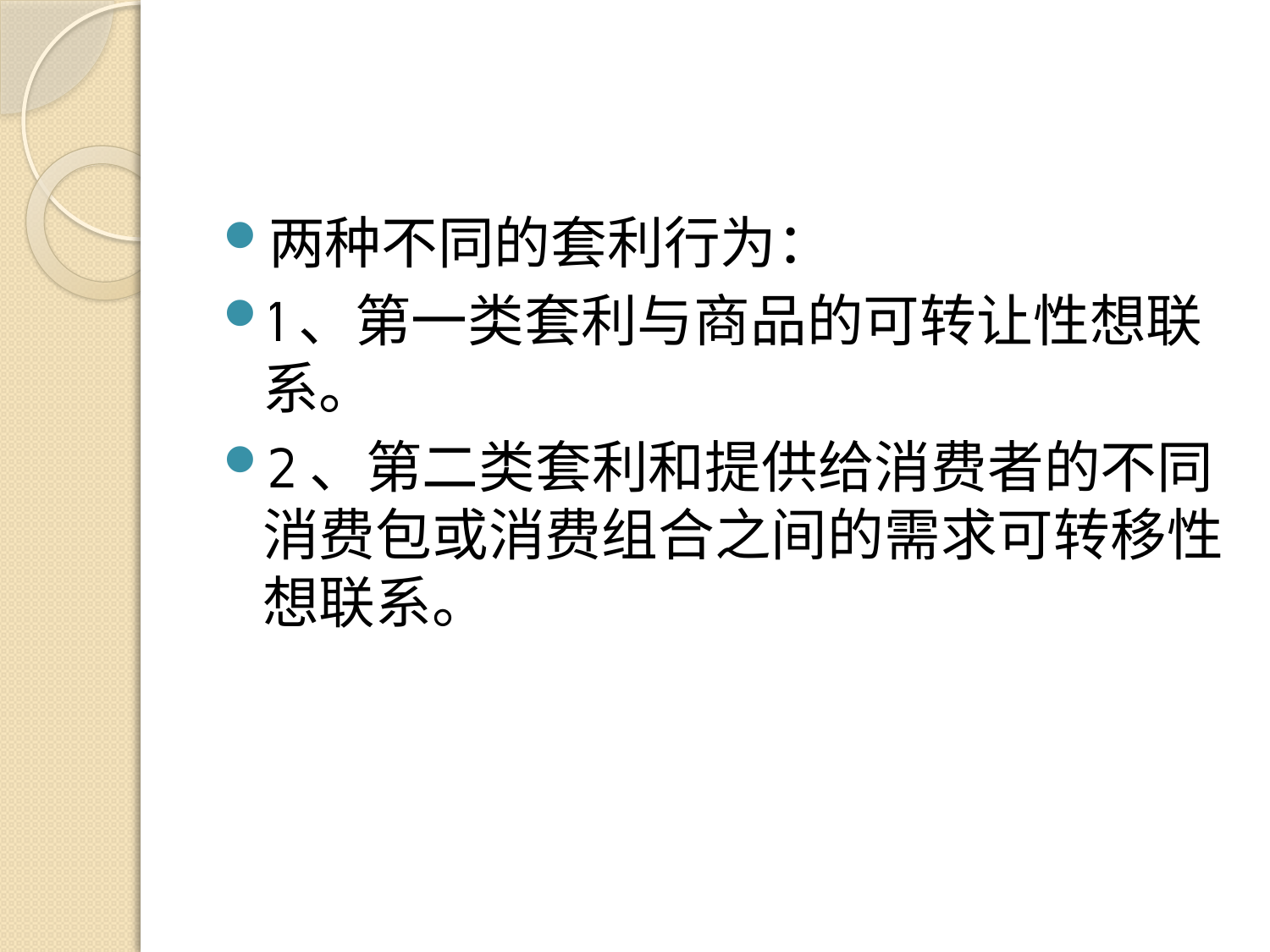

#
两种不同的套利行为：
1、第一类套利与商品的可转让性想联系。
2、第二类套利和提供给消费者的不同消费包或消费组合之间的需求可转移性想联系。